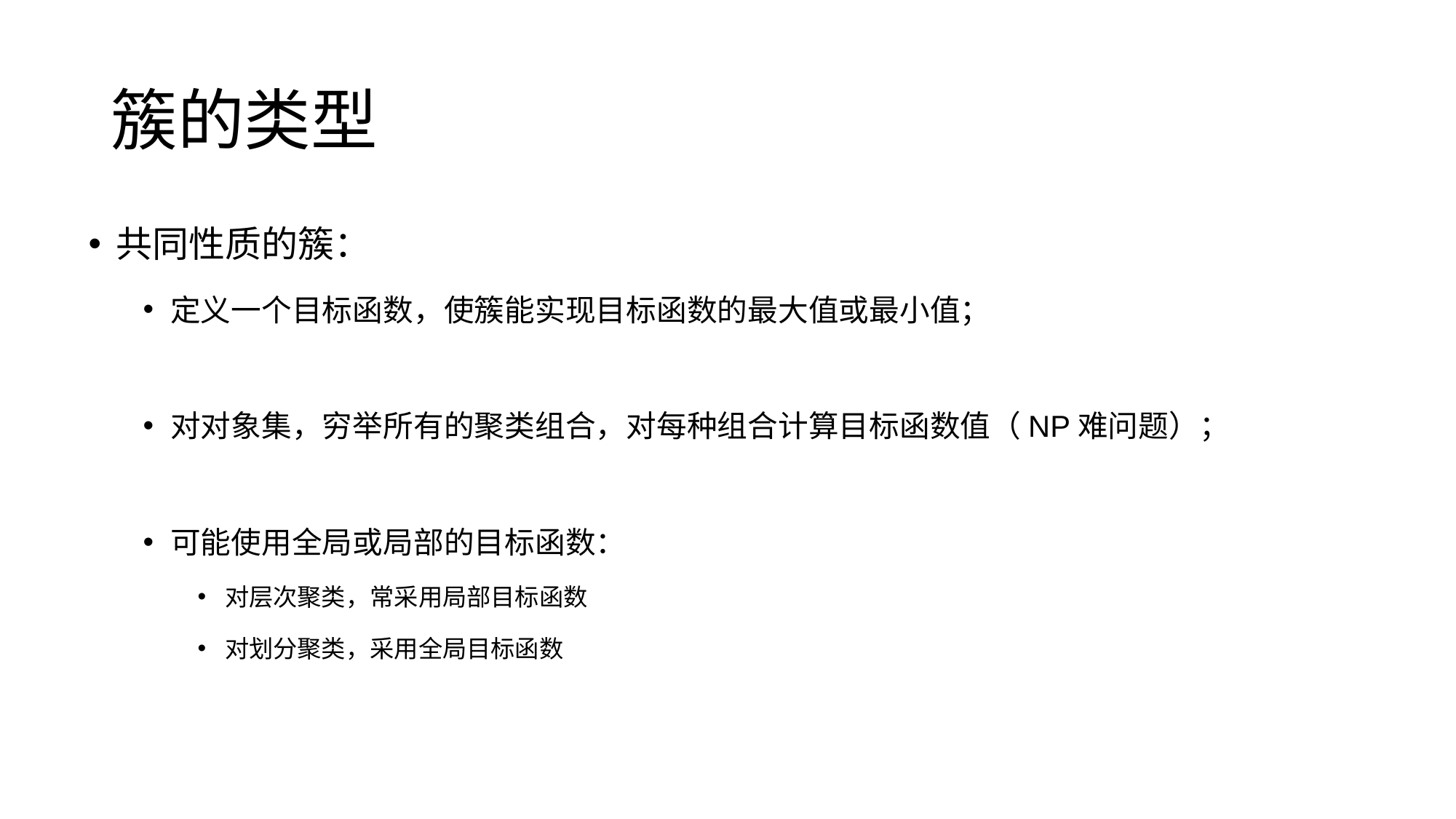

# 簇的类型
共同性质的簇：
定义一个目标函数，使簇能实现目标函数的最大值或最小值；

对对象集，穷举所有的聚类组合，对每种组合计算目标函数值（NP难问题）；

可能使用全局或局部的目标函数：
对层次聚类，常采用局部目标函数
对划分聚类，采用全局目标函数